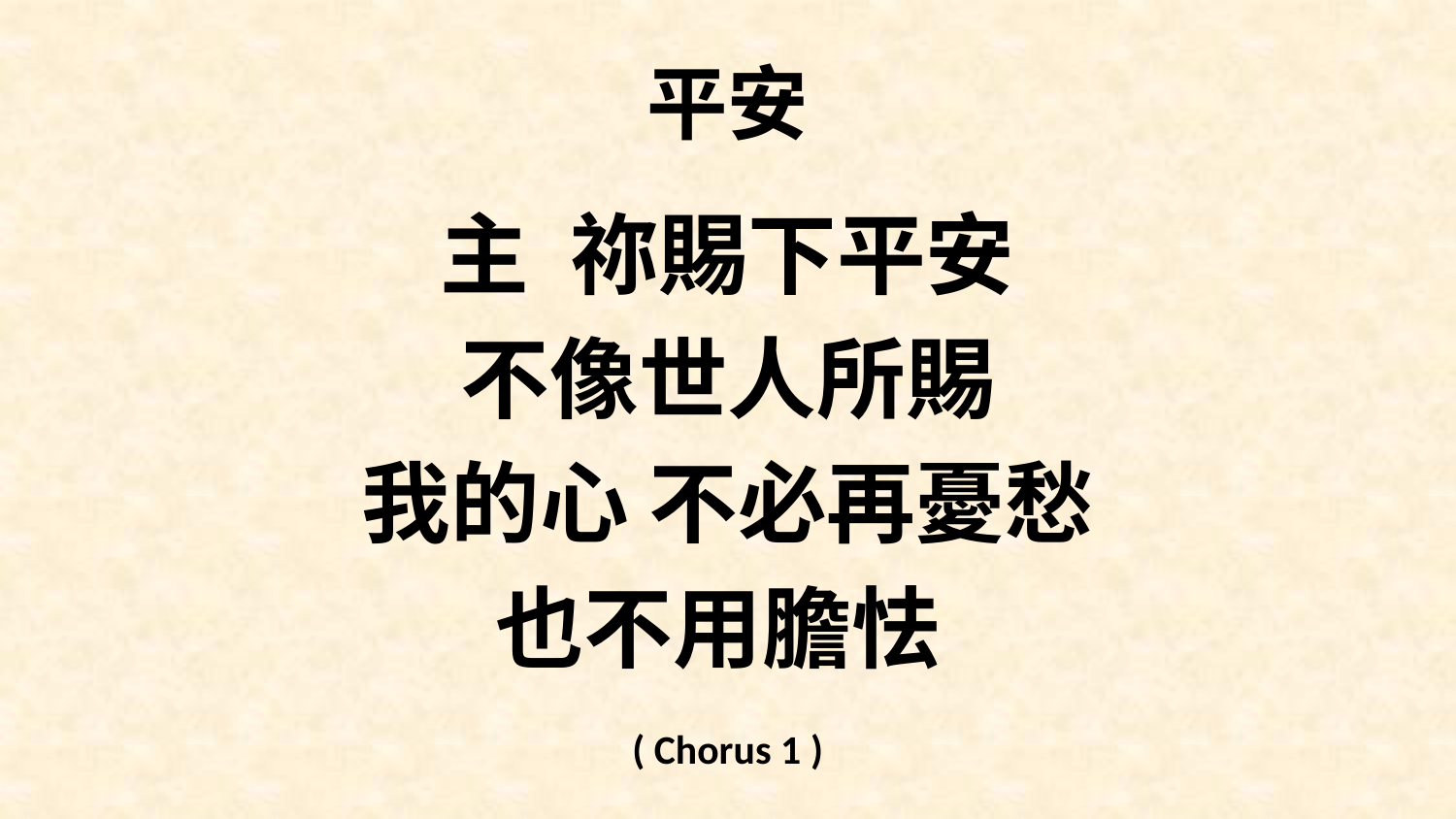

# 平安
主  祢賜下平安
不像世人所賜
我的心 不必再憂愁
也不用膽怯
( Chorus 1 )